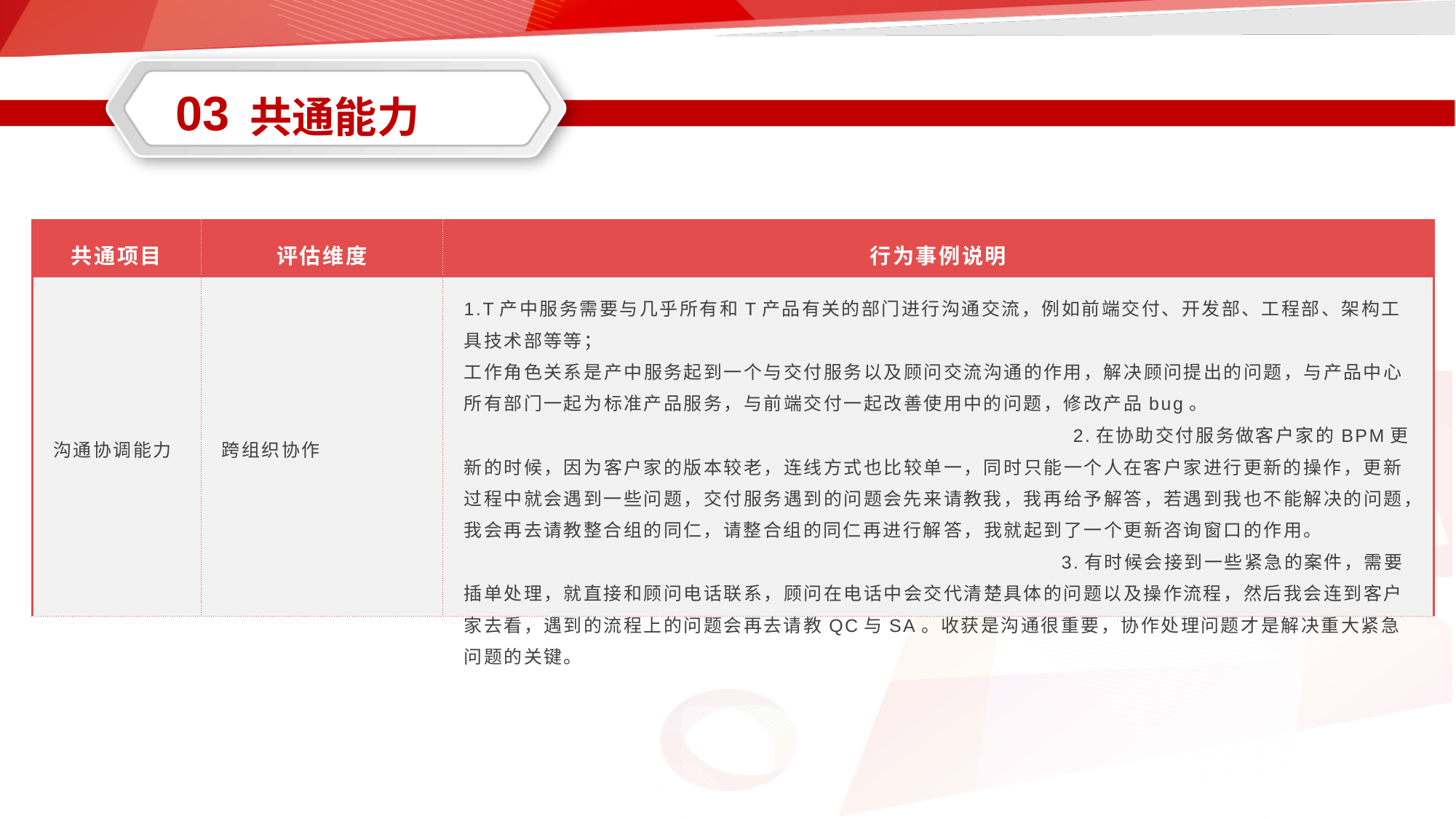

03
共通能力

| 共通项目 | 评估维度 | 行为事例说明 |
| --- | --- | --- |
| 沟通协调能力 | 跨组织协作 | 1.T产中服务需要与几乎所有和T产品有关的部门进行沟通交流，例如前端交付、开发部、工程部、架构工具技术部等等； 工作角色关系是产中服务起到一个与交付服务以及顾问交流沟通的作用，解决顾问提出的问题，与产品中心所有部门一起为标准产品服务，与前端交付一起改善使用中的问题，修改产品bug。 2.在协助交付服务做客户家的BPM更新的时候，因为客户家的版本较老，连线方式也比较单一，同时只能一个人在客户家进行更新的操作，更新过程中就会遇到一些问题，交付服务遇到的问题会先来请教我，我再给予解答，若遇到我也不能解决的问题，我会再去请教整合组的同仁，请整合组的同仁再进行解答，我就起到了一个更新咨询窗口的作用。 3.有时候会接到一些紧急的案件，需要插单处理，就直接和顾问电话联系，顾问在电话中会交代清楚具体的问题以及操作流程，然后我会连到客户家去看，遇到的流程上的问题会再去请教QC与SA。收获是沟通很重要，协作处理问题才是解决重大紧急问题的关键。 |
9